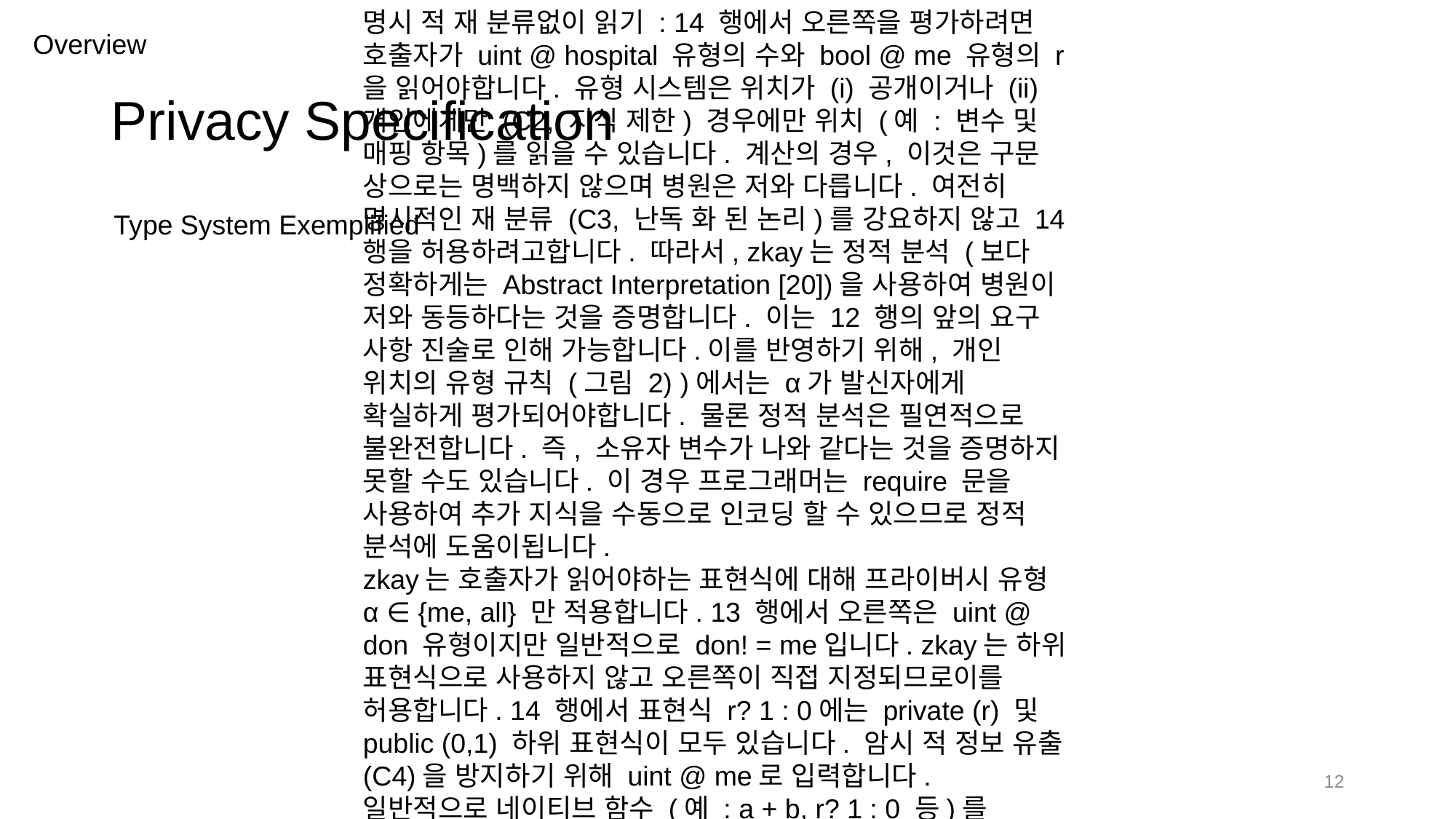

명시 적 재 분류없이 읽기 : 14 행에서 오른쪽을 평가하려면 호출자가 uint @ hospital 유형의 수와 bool @ me 유형의 r을 읽어야합니다. 유형 시스템은 위치가 (i) 공개이거나 (ii) 개인에게만 (C2, 지식 제한) 경우에만 위치 (예 : 변수 및 매핑 항목)를 읽을 수 있습니다. 계산의 경우, 이것은 구문 상으로는 명백하지 않으며 병원은 저와 다릅니다. 여전히 명시적인 재 분류 (C3, 난독 화 된 논리)를 강요하지 않고 14 행을 허용하려고합니다. 따라서, zkay는 정적 분석 (보다 정확하게는 Abstract Interpretation [20])을 사용하여 병원이 저와 동등하다는 것을 증명합니다. 이는 12 행의 앞의 요구 사항 진술로 인해 가능합니다.이를 반영하기 위해, 개인 위치의 유형 규칙 (그림 2) )에서는 α가 발신자에게 확실하게 평가되어야합니다. 물론 정적 분석은 필연적으로 불완전합니다. 즉, 소유자 변수가 나와 같다는 것을 증명하지 못할 수도 있습니다. 이 경우 프로그래머는 require 문을 사용하여 추가 지식을 수동으로 인코딩 할 수 있으므로 정적 분석에 도움이됩니다.
zkay는 호출자가 읽어야하는 표현식에 대해 프라이버시 유형 α ∈ {me, all} 만 적용합니다. 13 행에서 오른쪽은 uint @ don 유형이지만 일반적으로 don! = me입니다. zkay는 하위 표현식으로 사용하지 않고 오른쪽이 직접 지정되므로이를 허용합니다. 14 행에서 표현식 r? 1 : 0에는 private (r) 및 public (0,1) 하위 표현식이 모두 있습니다. 암시 적 정보 유출 (C4)을 방지하기 위해 uint @ me로 입력합니다. 일반적으로 네이티브 함수 (예 : a + b, r? 1 : 0 등)를 보수적으로 입력하여 인수 중 하나가 나에게만 해당되면 나에게 비공개로 만듭니다.
Overview
# Privacy Specification
Type System Exemplified
12